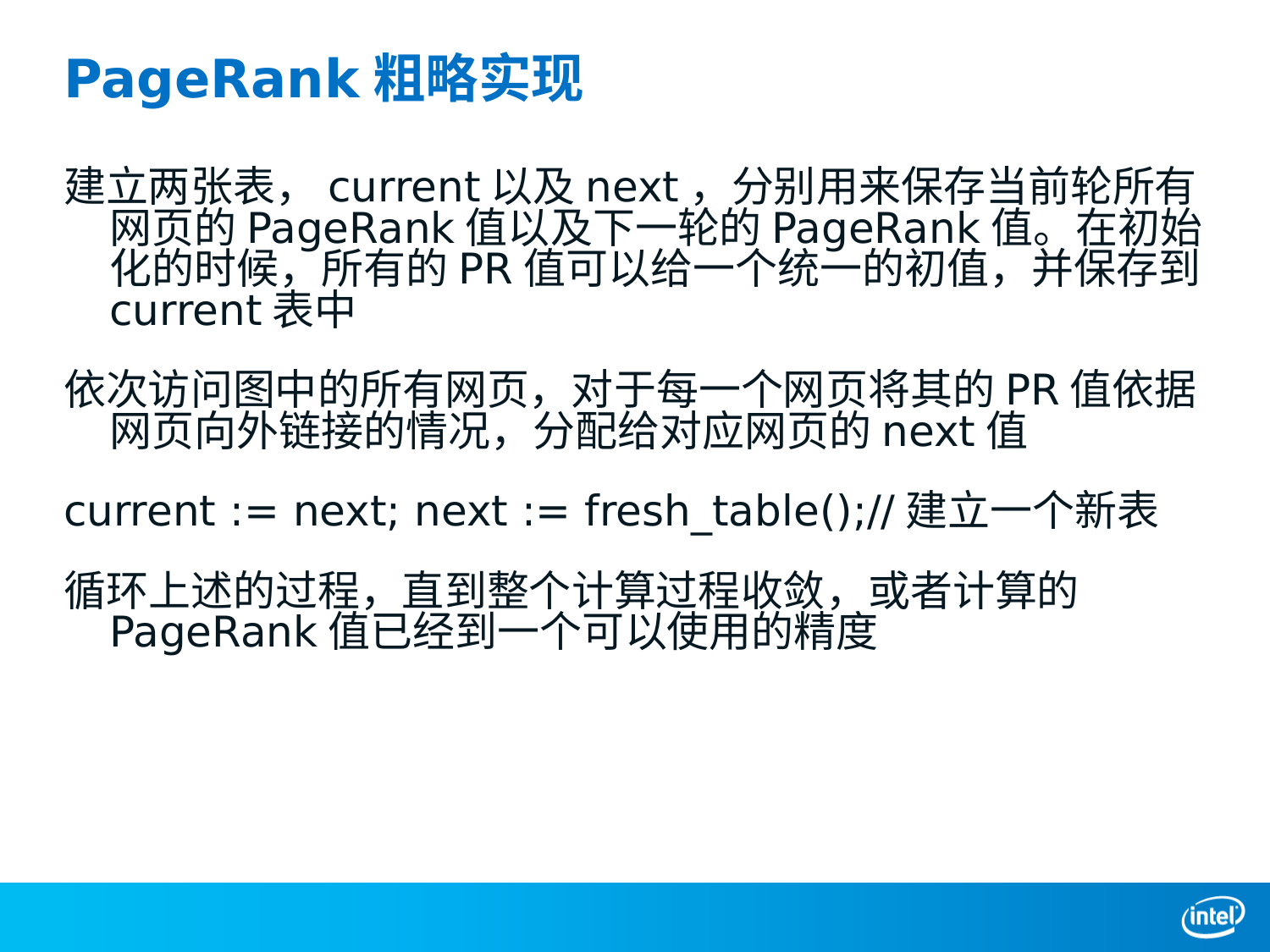

# PageRank粗略实现
建立两张表，current以及next，分别用来保存当前轮所有网页的PageRank值以及下一轮的PageRank值。在初始化的时候，所有的PR值可以给一个统一的初值，并保存到current表中
依次访问图中的所有网页，对于每一个网页将其的PR值依据网页向外链接的情况，分配给对应网页的next值
current := next; next := fresh_table();//建立一个新表
循环上述的过程，直到整个计算过程收敛，或者计算的PageRank值已经到一个可以使用的精度